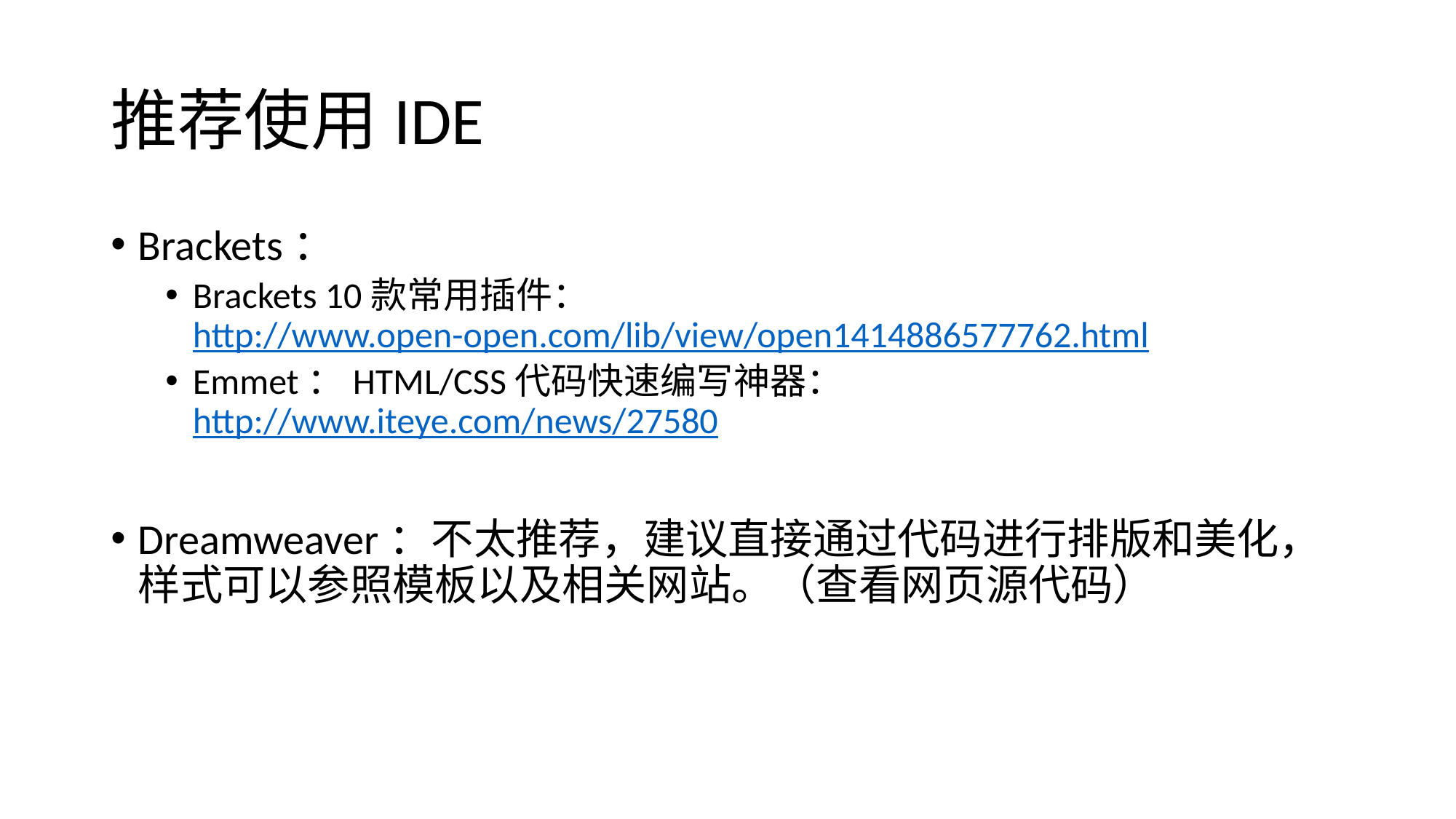

# 推荐使用IDE
Brackets：
Brackets 10款常用插件：http://www.open-open.com/lib/view/open1414886577762.html
Emmet：HTML/CSS代码快速编写神器：http://www.iteye.com/news/27580

Dreamweaver：不太推荐，建议直接通过代码进行排版和美化，样式可以参照模板以及相关网站。（查看网页源代码）